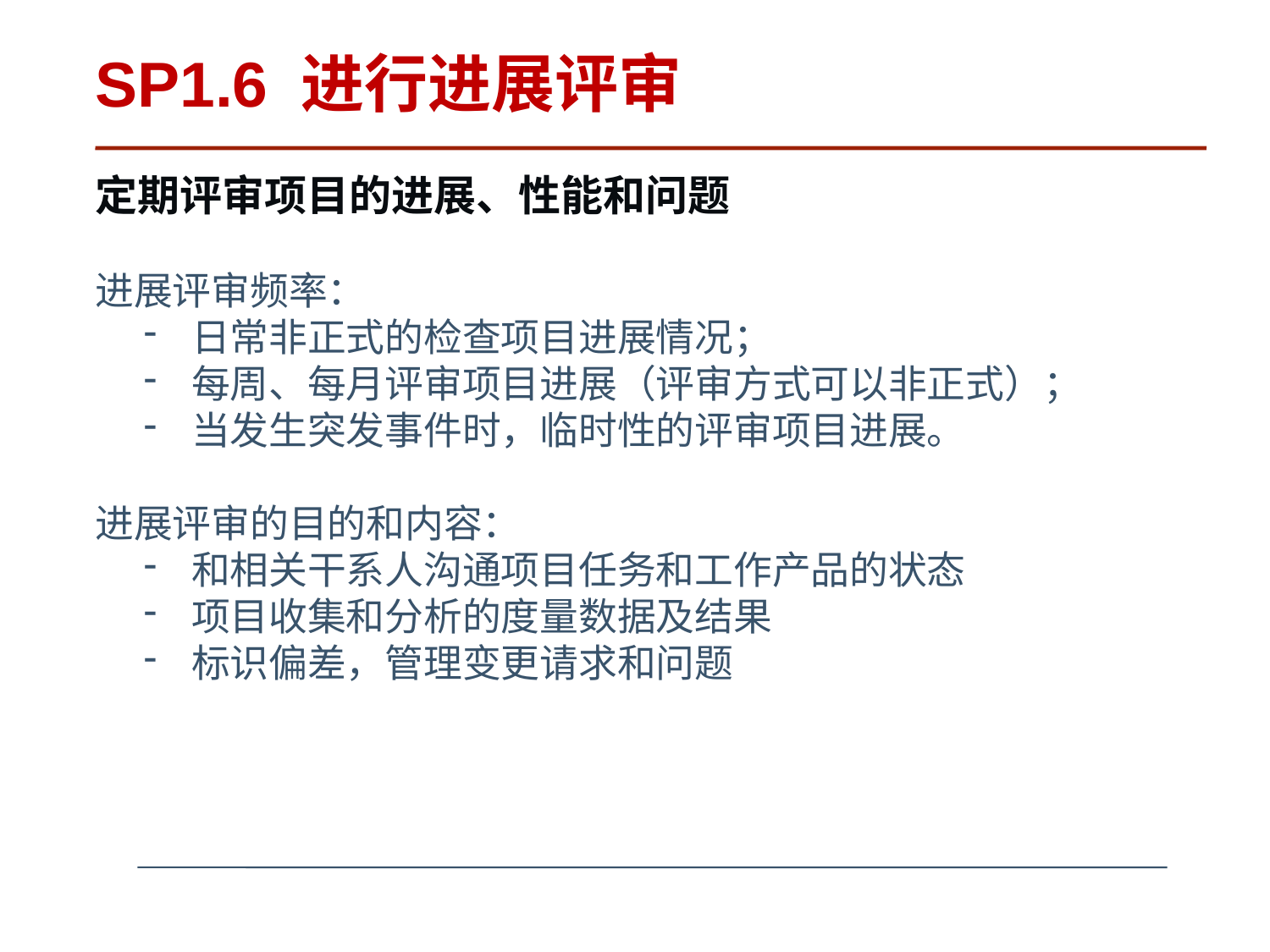

# SP1.6 进行进展评审
定期评审项目的进展、性能和问题

进展评审频率：
日常非正式的检查项目进展情况；
每周、每月评审项目进展（评审方式可以非正式）；
当发生突发事件时，临时性的评审项目进展。

进展评审的目的和内容：
和相关干系人沟通项目任务和工作产品的状态
项目收集和分析的度量数据及结果
标识偏差，管理变更请求和问题